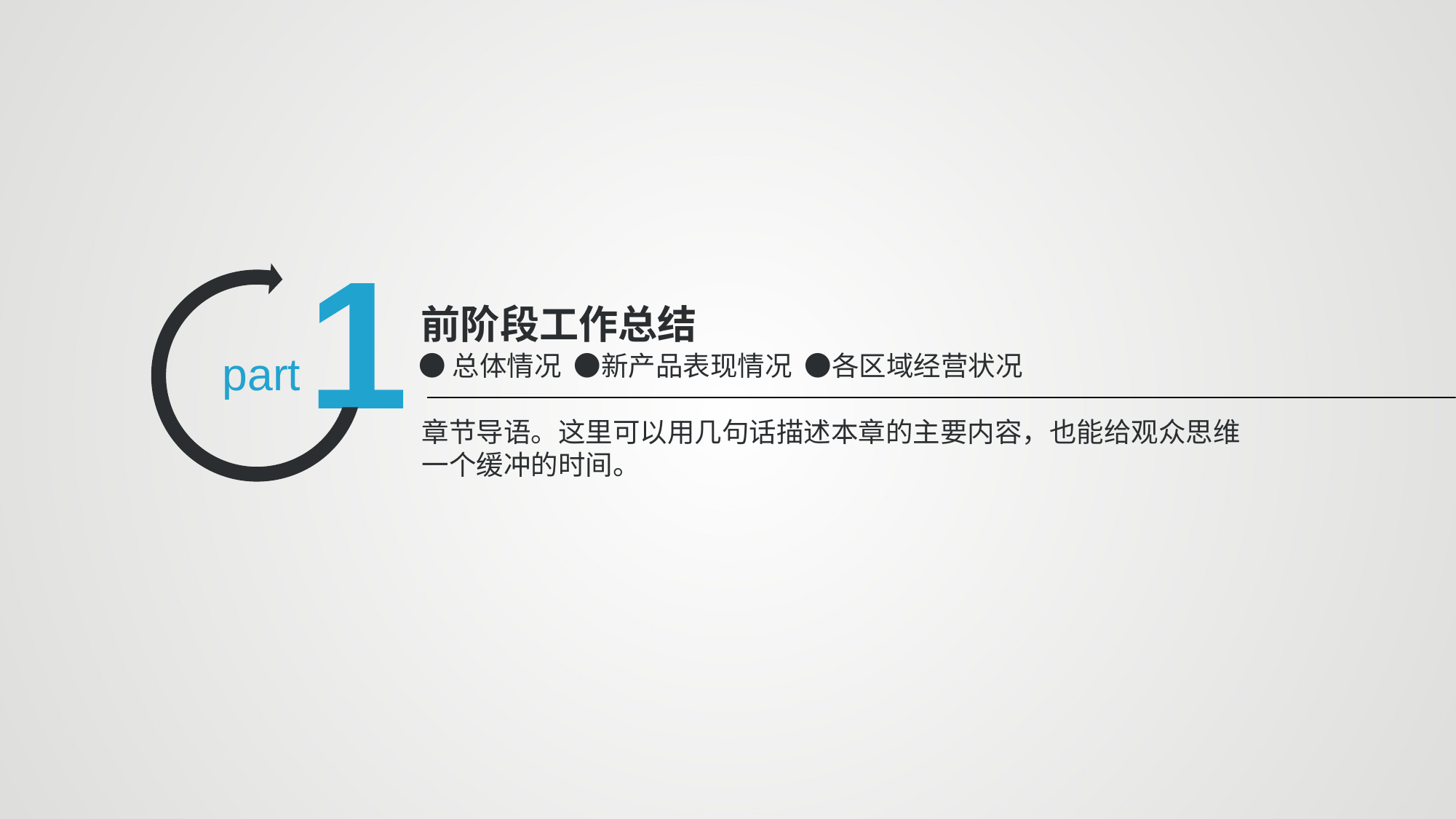

1

前阶段工作总结
●总体情况  ●新产品表现情况  ●各区域经营状况
章节导语。这里可以用几句话描述本章的主要内容，也能给观众思维一个缓冲的时间。
part